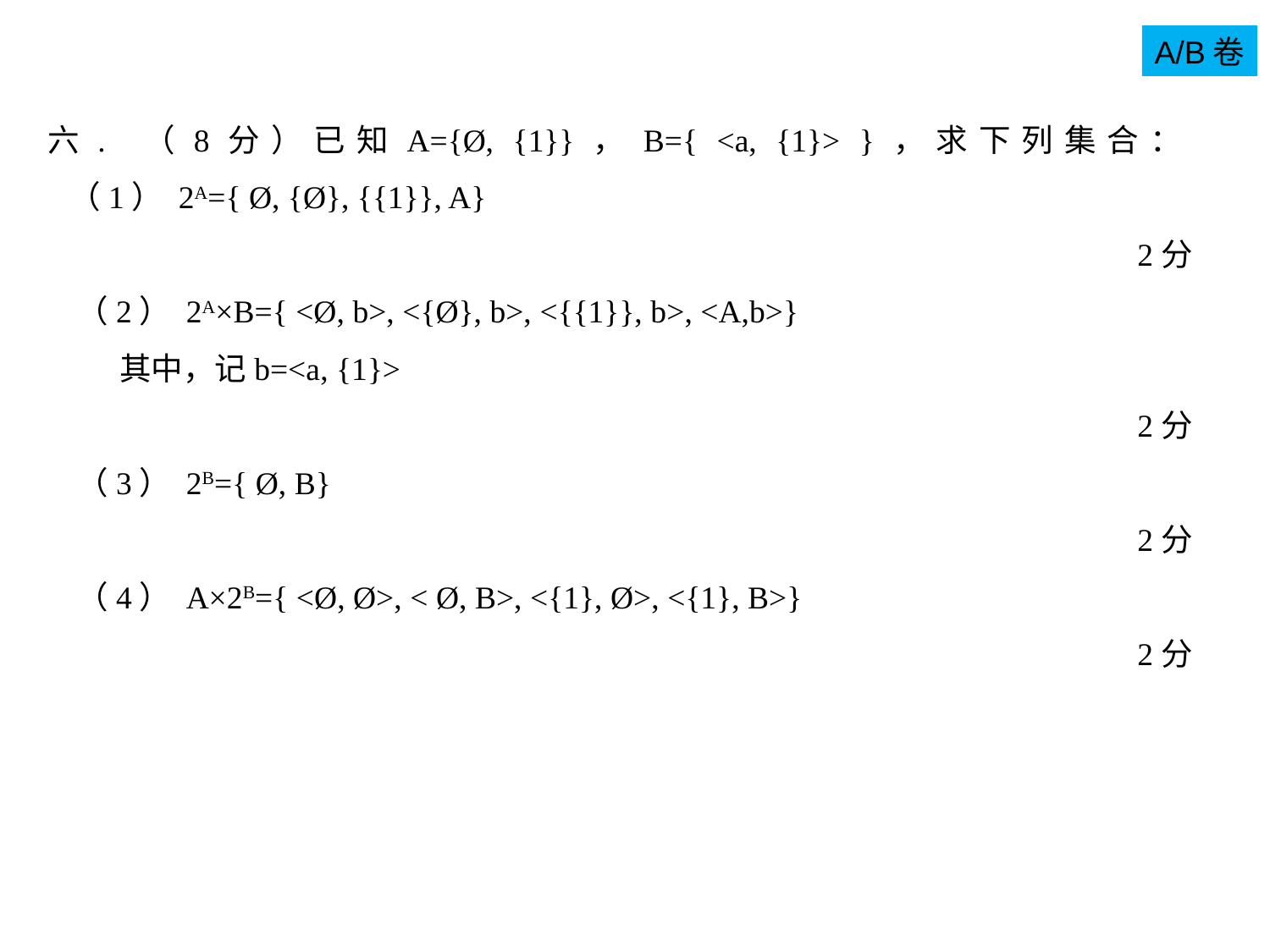

A/B卷
六. （8分）已知A={Ø, {1}}，B={ <a, {1}> }，求下列集合：
   （1） 2A={ Ø, {Ø}, {{1}}, A}
2分
   （2） 2A×B={ <Ø, b>, <{Ø}, b>, <{{1}}, b>, <A,b>}
         其中，记b=<a, {1}>
2分
   （3） 2B={ Ø, B}
2分
   （4） A×2B={ <Ø, Ø>, < Ø, B>, <{1}, Ø>, <{1}, B>}
2分